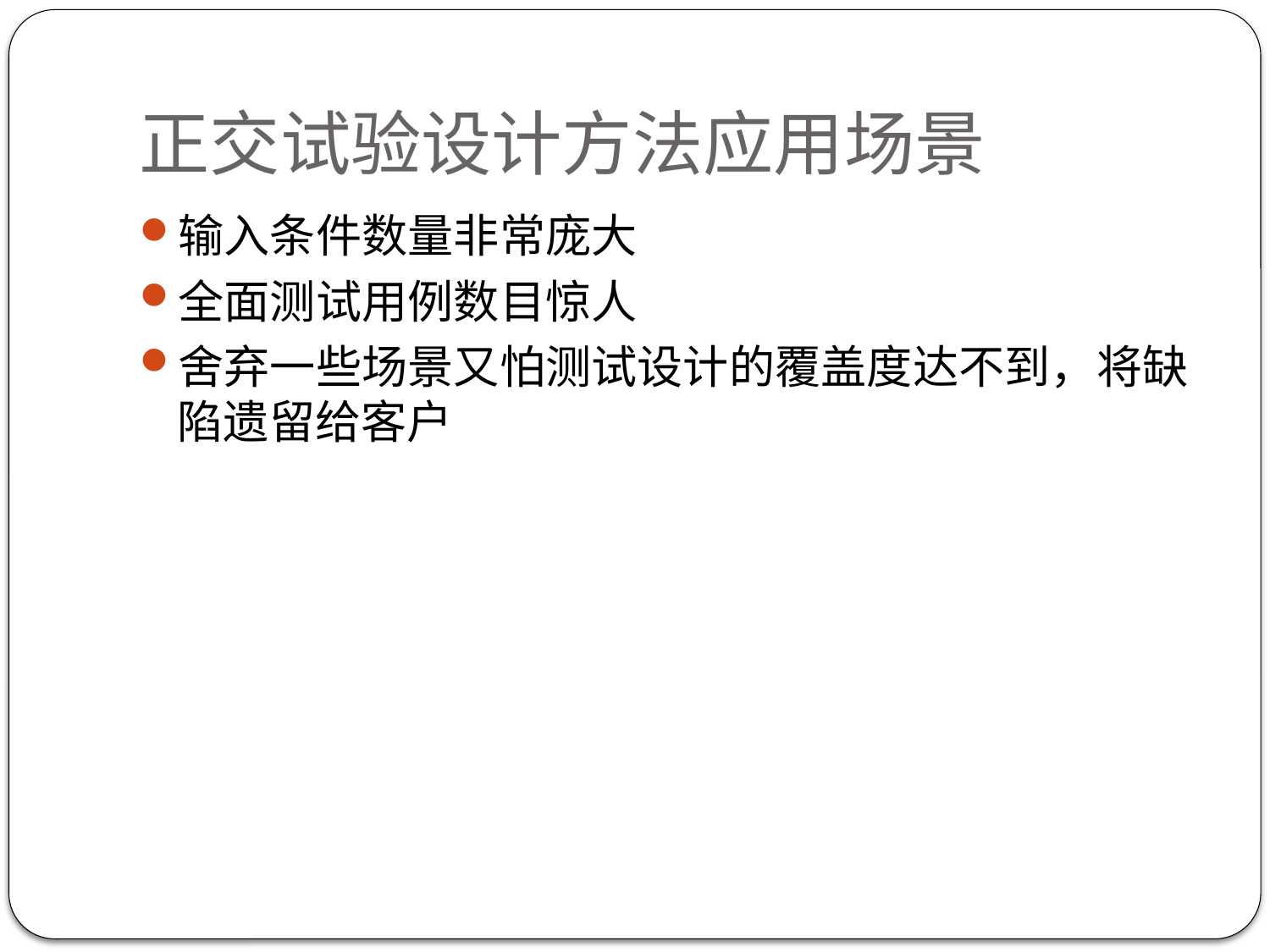

# 正交试验设计方法应用场景
输入条件数量非常庞大
全面测试用例数目惊人
舍弃一些场景又怕测试设计的覆盖度达不到，将缺陷遗留给客户